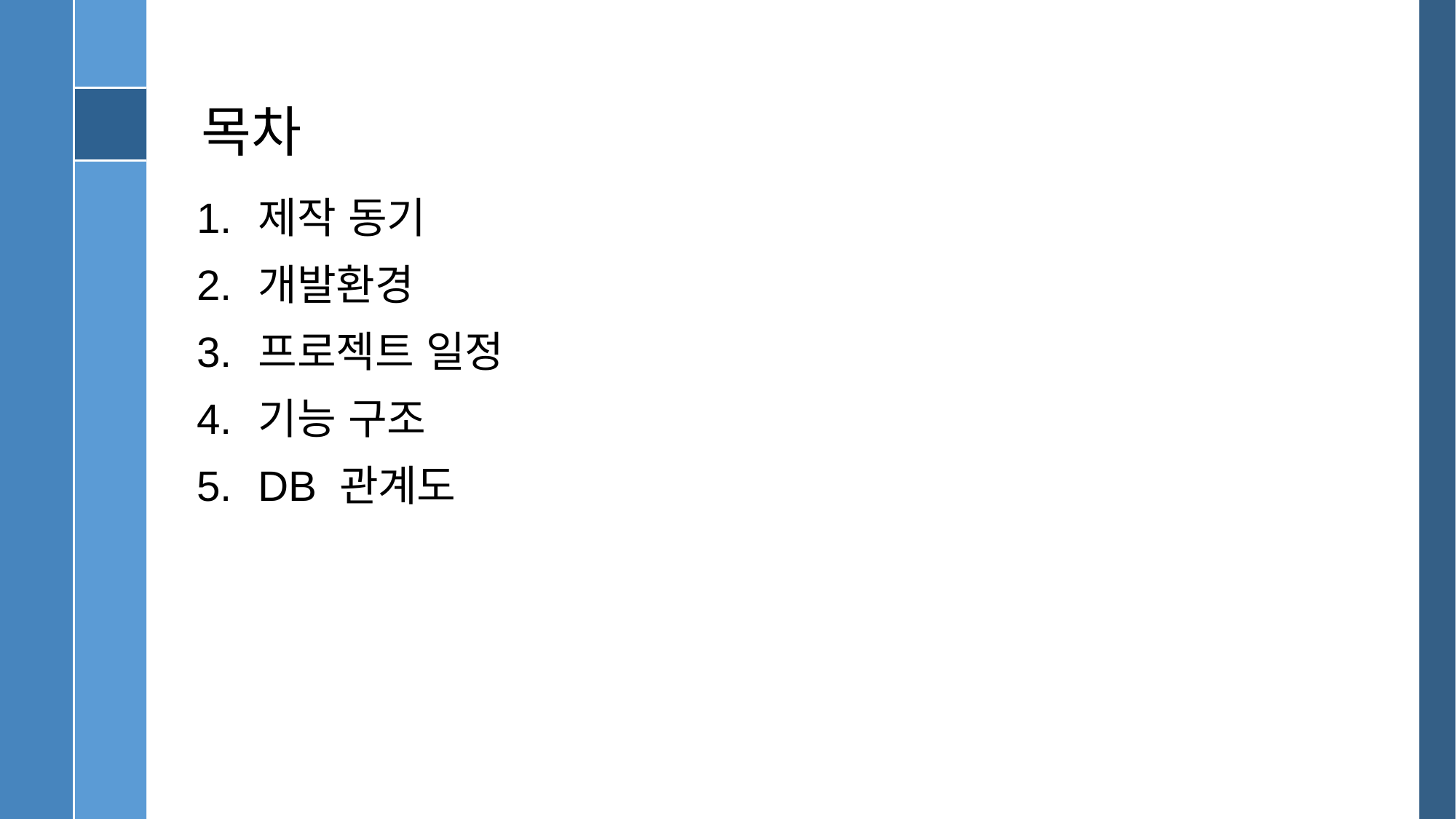

# 목차
제작 동기
개발환경
프로젝트 일정
기능 구조
DB 관계도